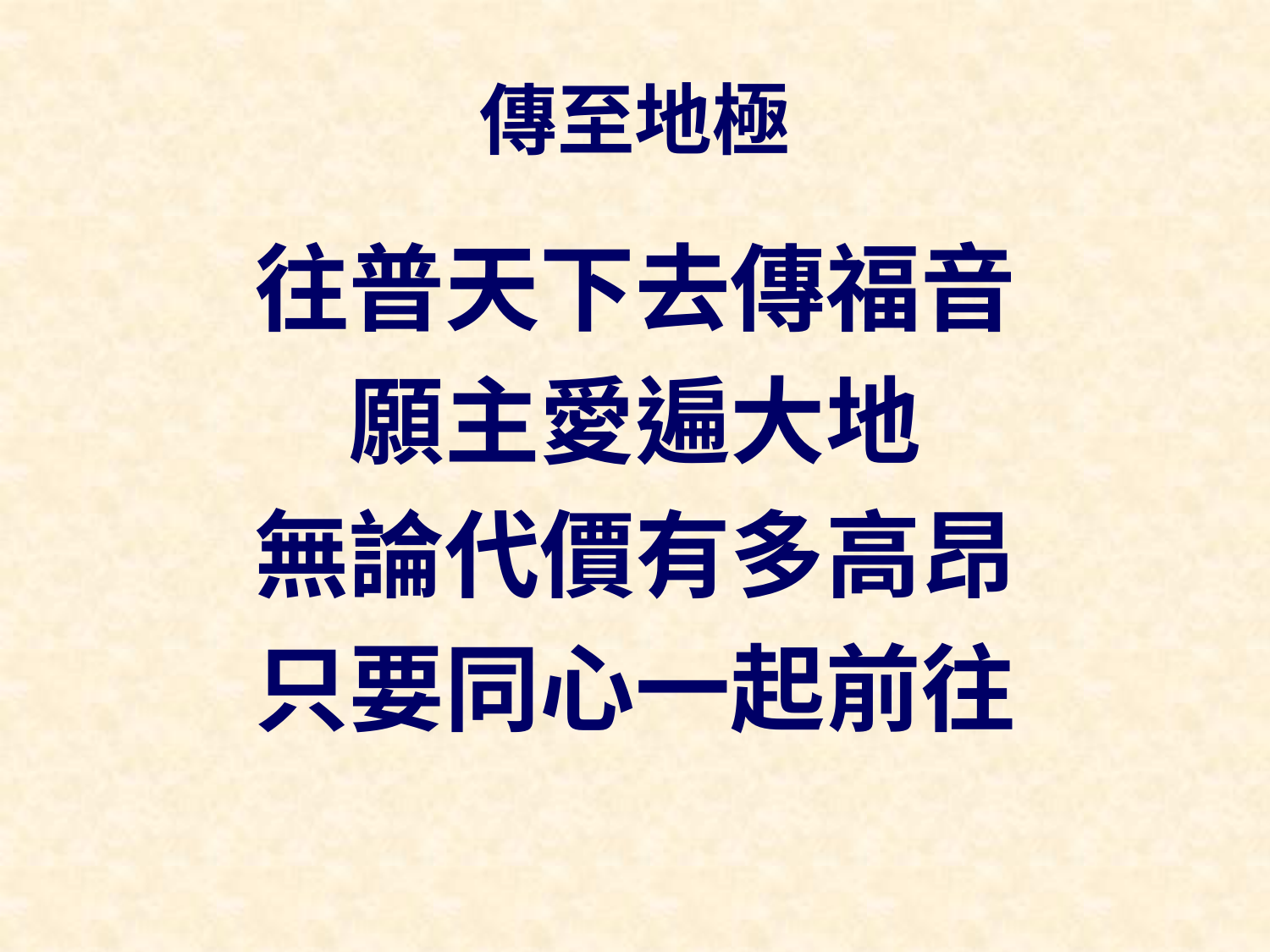

# 傳至地極
往普天下去傳福音
願主愛遍大地
無論代價有多高昂
只要同心一起前往